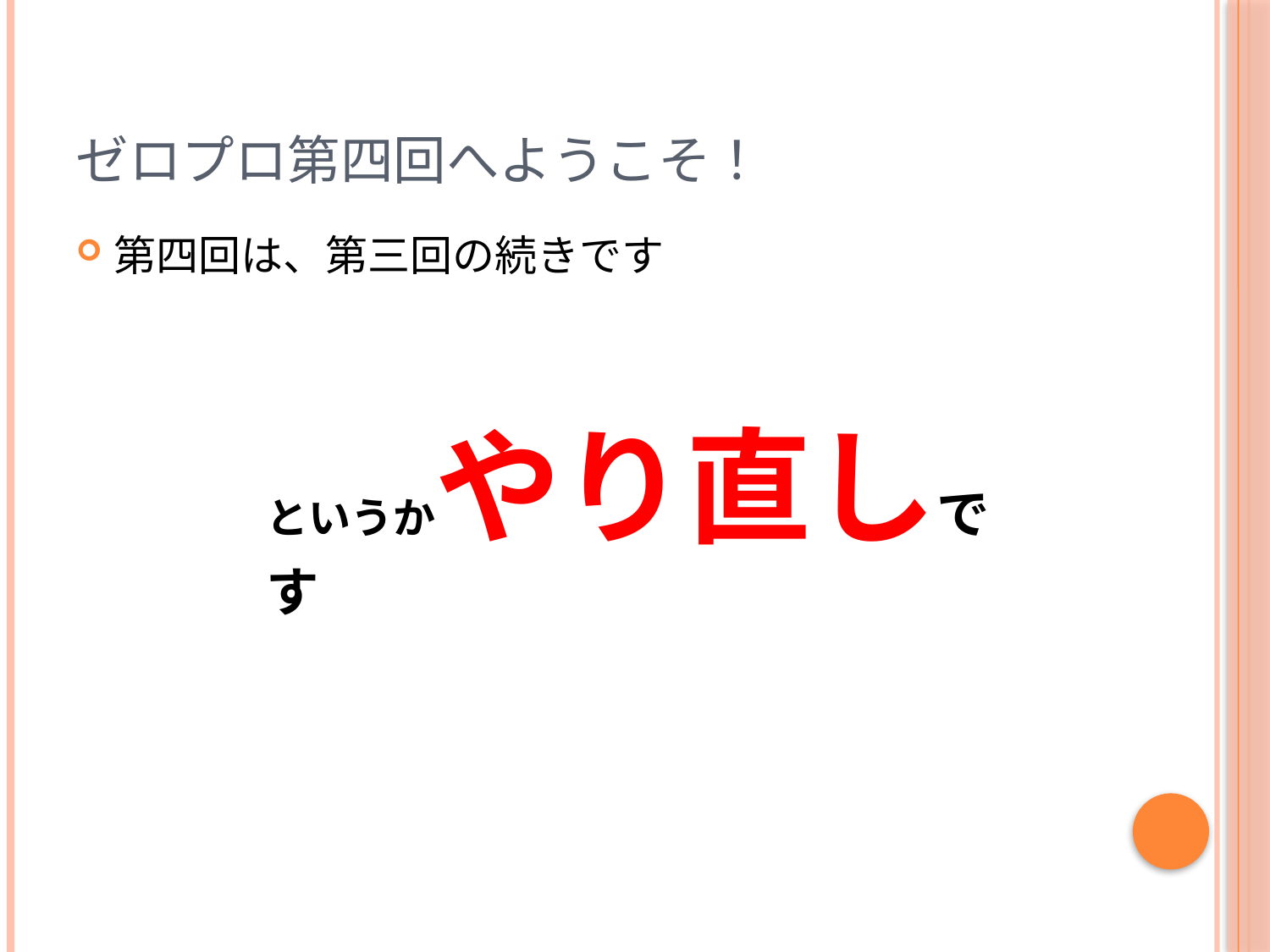

# ゼロプロ第四回へようこそ！
第四回は、第三回の続きです
というかやり直しです